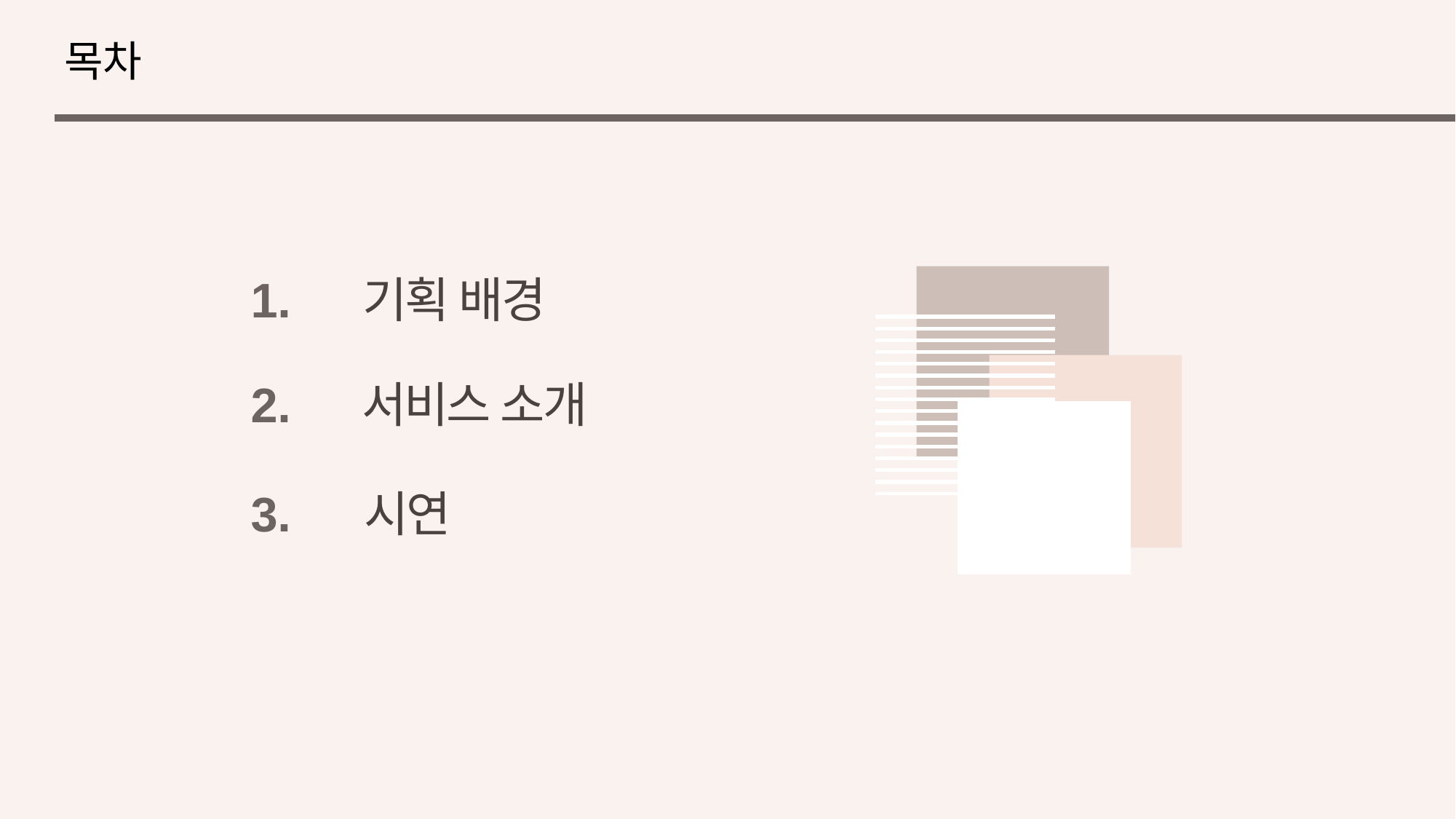

목차
1.
기획 배경

2.
서비스 소개

3.
시연